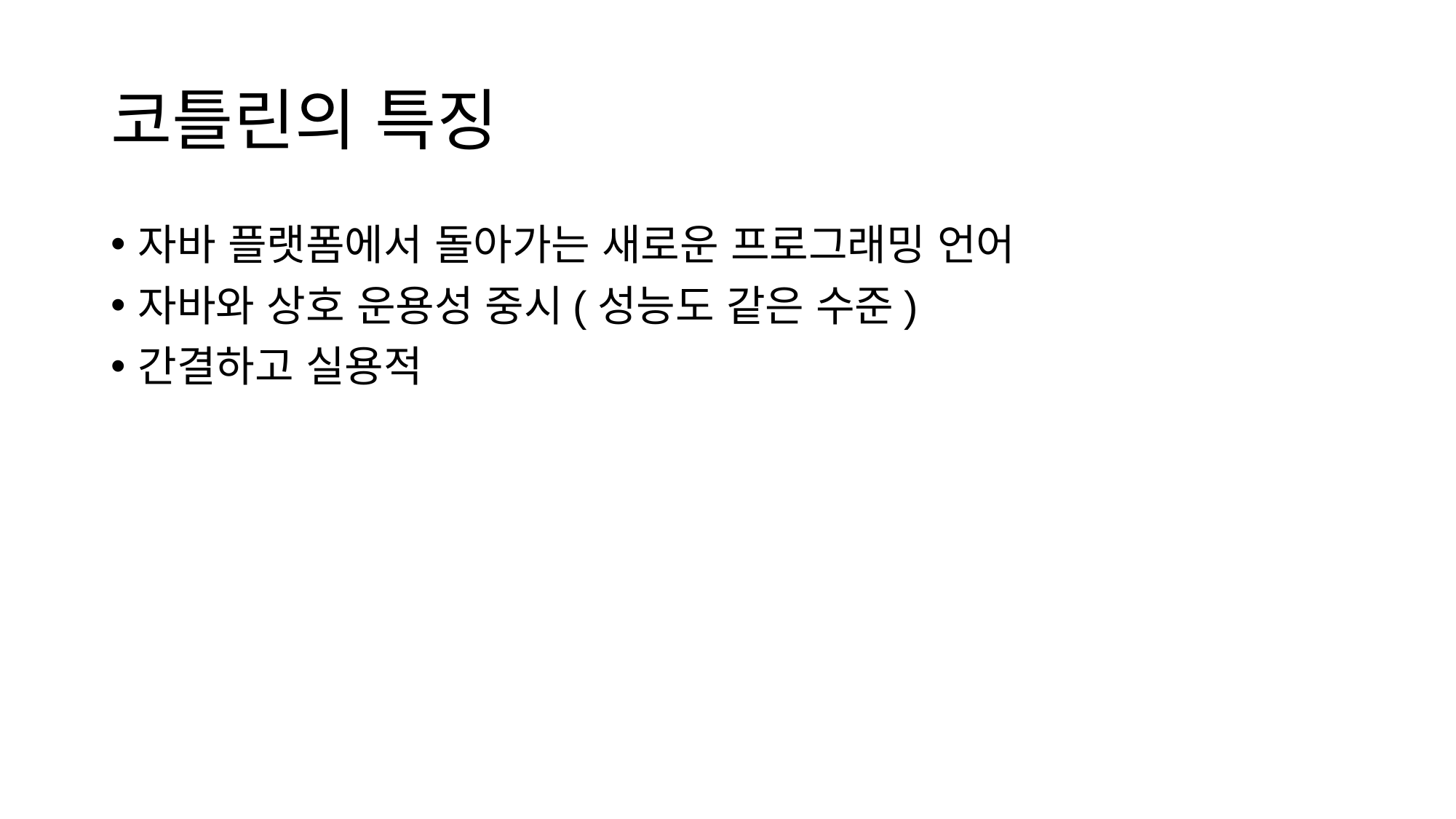

# 코틀린의 특징
자바 플랫폼에서 돌아가는 새로운 프로그래밍 언어
자바와 상호 운용성 중시(성능도 같은 수준)
간결하고 실용적